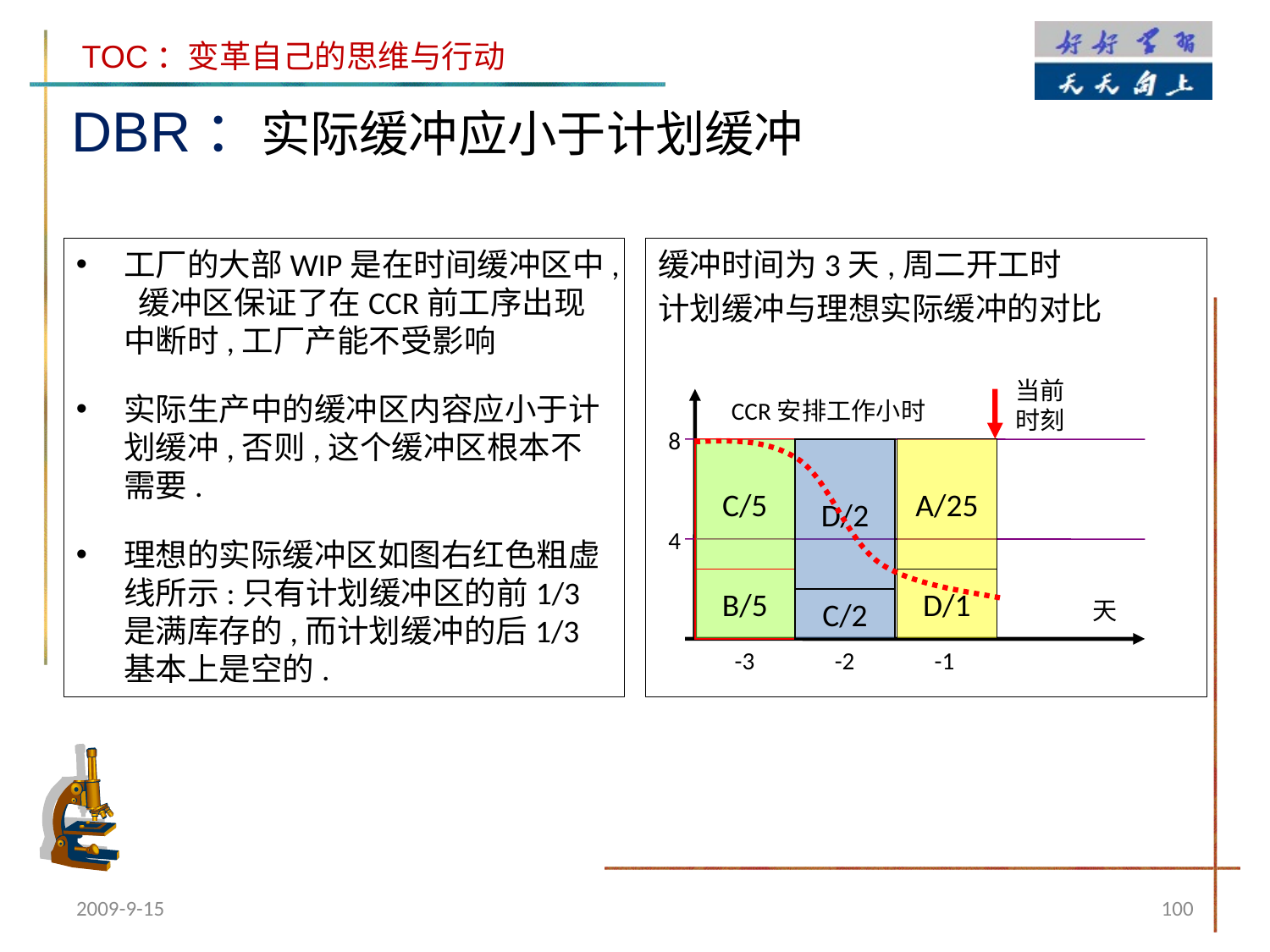

DBR：实际缓冲应小于计划缓冲
工厂的大部WIP是在时间缓冲区中, 缓冲区保证了在CCR前工序出现中断时,工厂产能不受影响

实际生产中的缓冲区内容应小于计划缓冲,否则,这个缓冲区根本不需要.

理想的实际缓冲区如图右红色粗虚线所示:只有计划缓冲区的前1/3是满库存的,而计划缓冲的后1/3基本上是空的.
缓冲时间为3天,周二开工时
计划缓冲与理想实际缓冲的对比
当前时刻

CCR安排工作小时

8
C/5

D/2
A/25

4

B/5
D/1
天
C/2

-3
-2
-1
2009-9-15
100